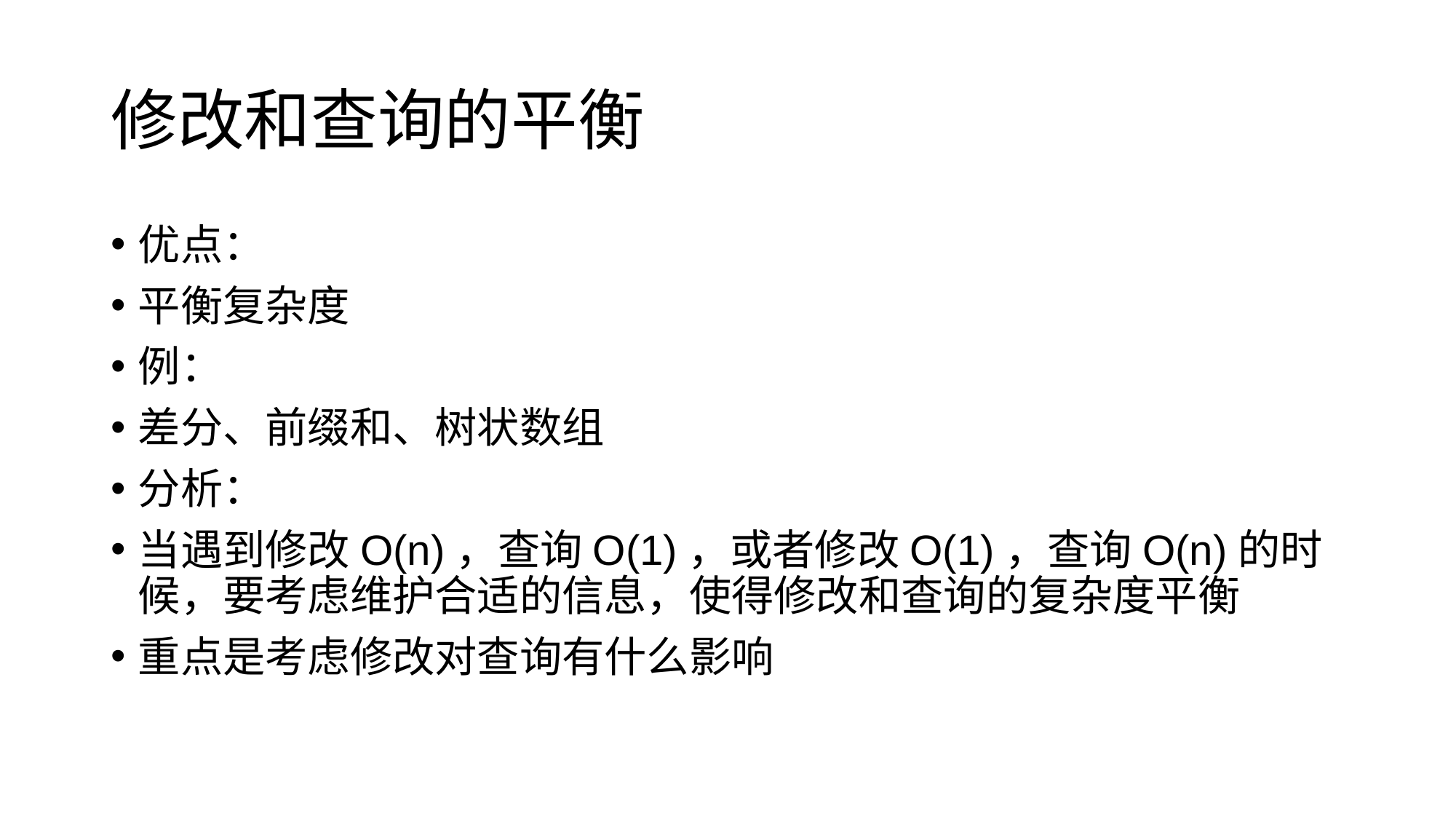

# 修改和查询的平衡
优点：
平衡复杂度
例：
差分、前缀和、树状数组
分析：
当遇到修改O(n)，查询O(1)，或者修改O(1)，查询O(n)的时候，要考虑维护合适的信息，使得修改和查询的复杂度平衡
重点是考虑修改对查询有什么影响